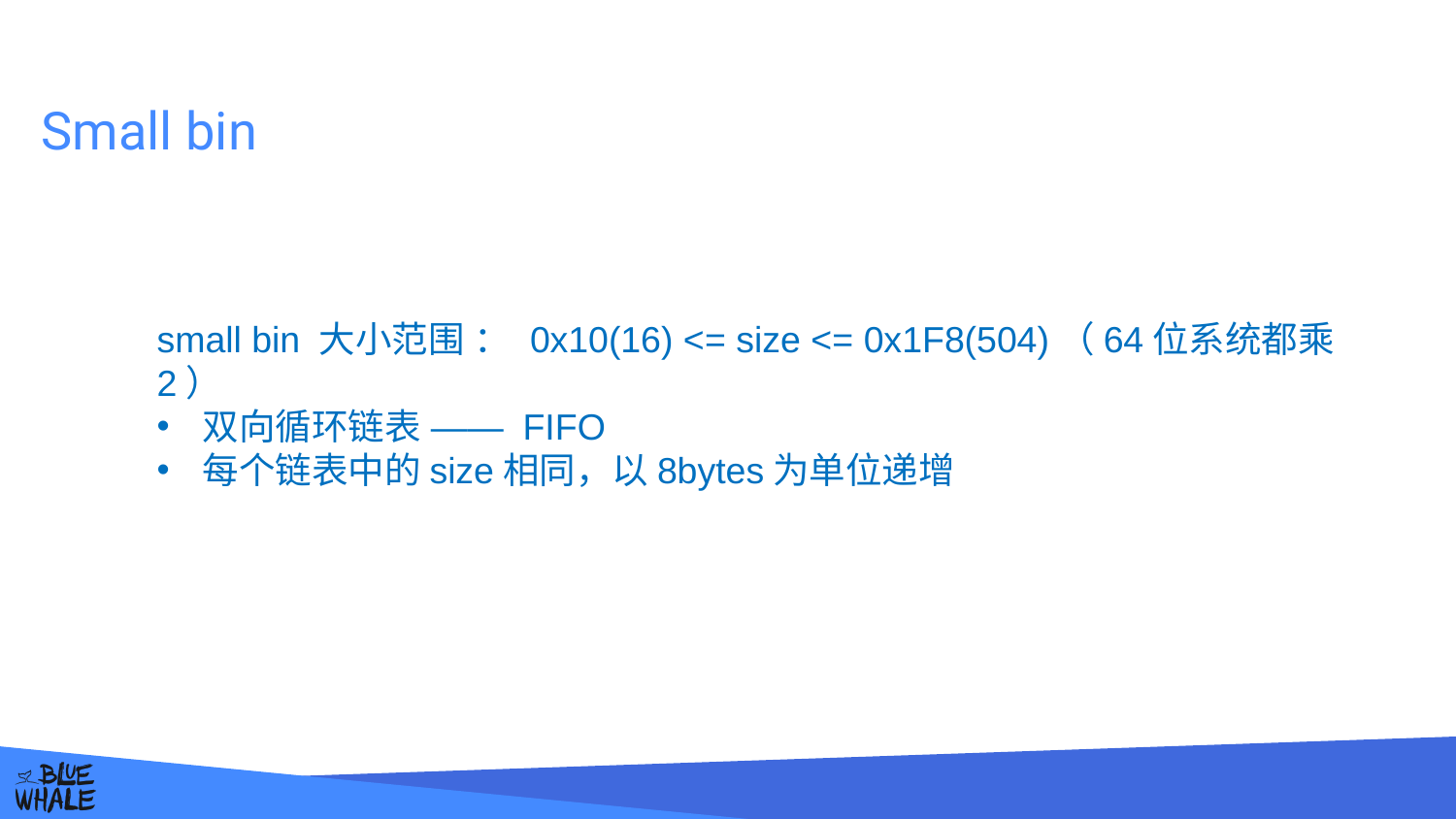

# Small bin
small bin 大小范围 ： 0x10(16) <= size <= 0x1F8(504)（64位系统都乘2）
双向循环链表 —— FIFO
每个链表中的size相同，以8bytes为单位递增